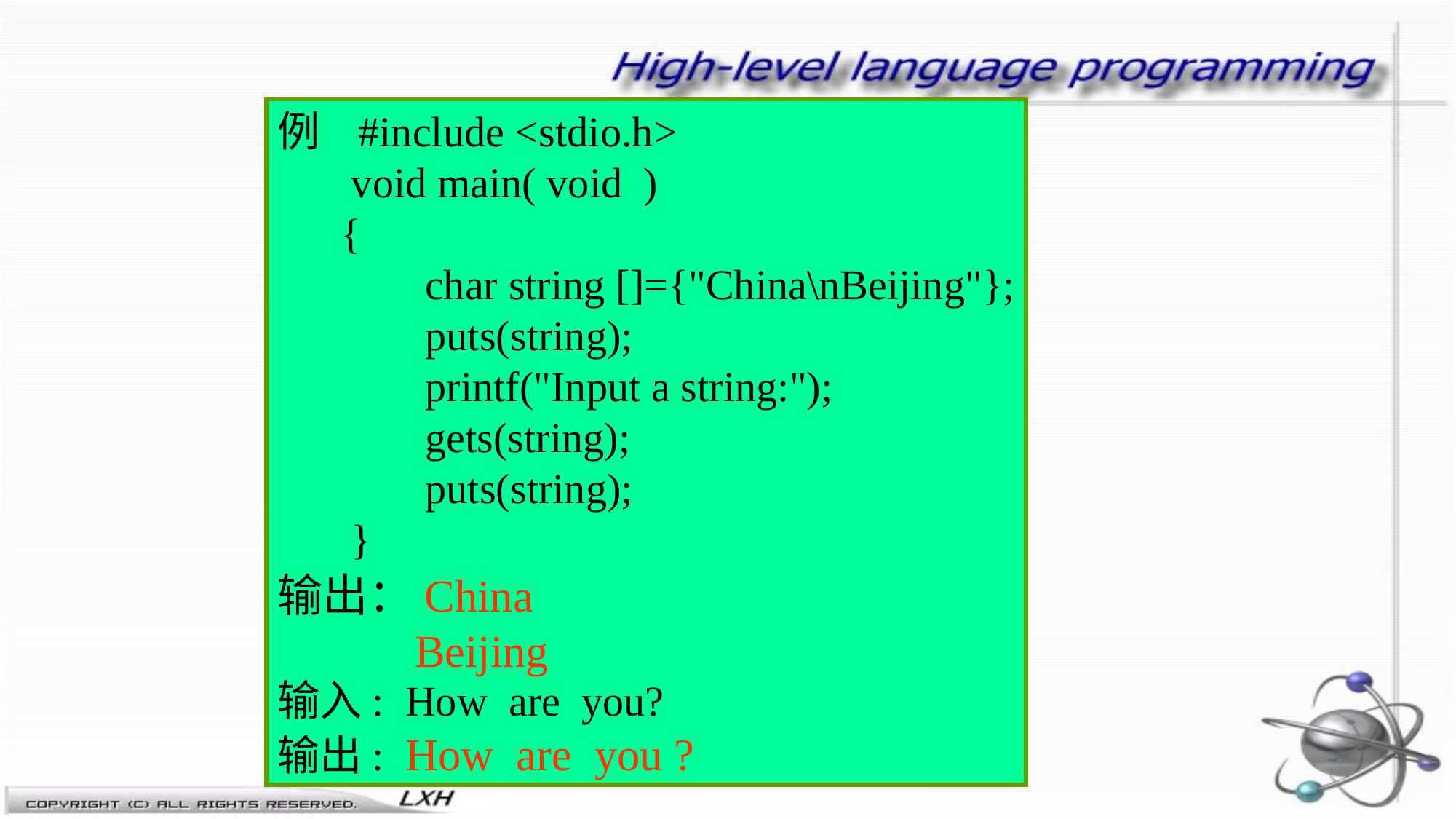

例   #include <stdio.h>
       void main( void  )
      {
              char string []={"China\nBeijing"};
              puts(string);
              printf("Input a string:");
              gets(string);
              puts(string);
       }
输出：China
            Beijing
输入:  How  are  you?
输出:  How  are  you ?